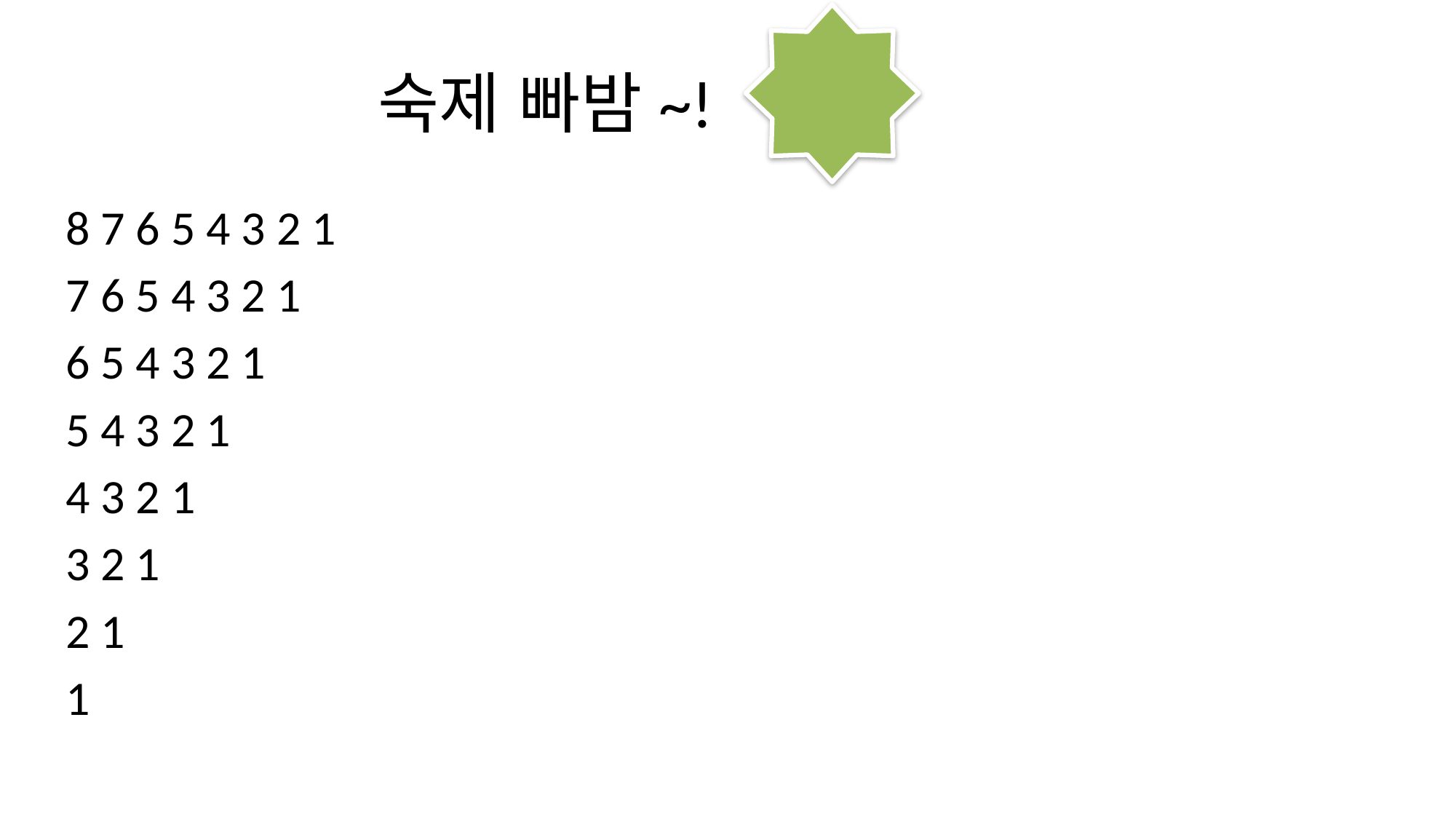

# 숙제 빠밤~!
8 7 6 5 4 3 2 1
7 6 5 4 3 2 1
6 5 4 3 2 1
5 4 3 2 1
4 3 2 1
3 2 1
2 1
1